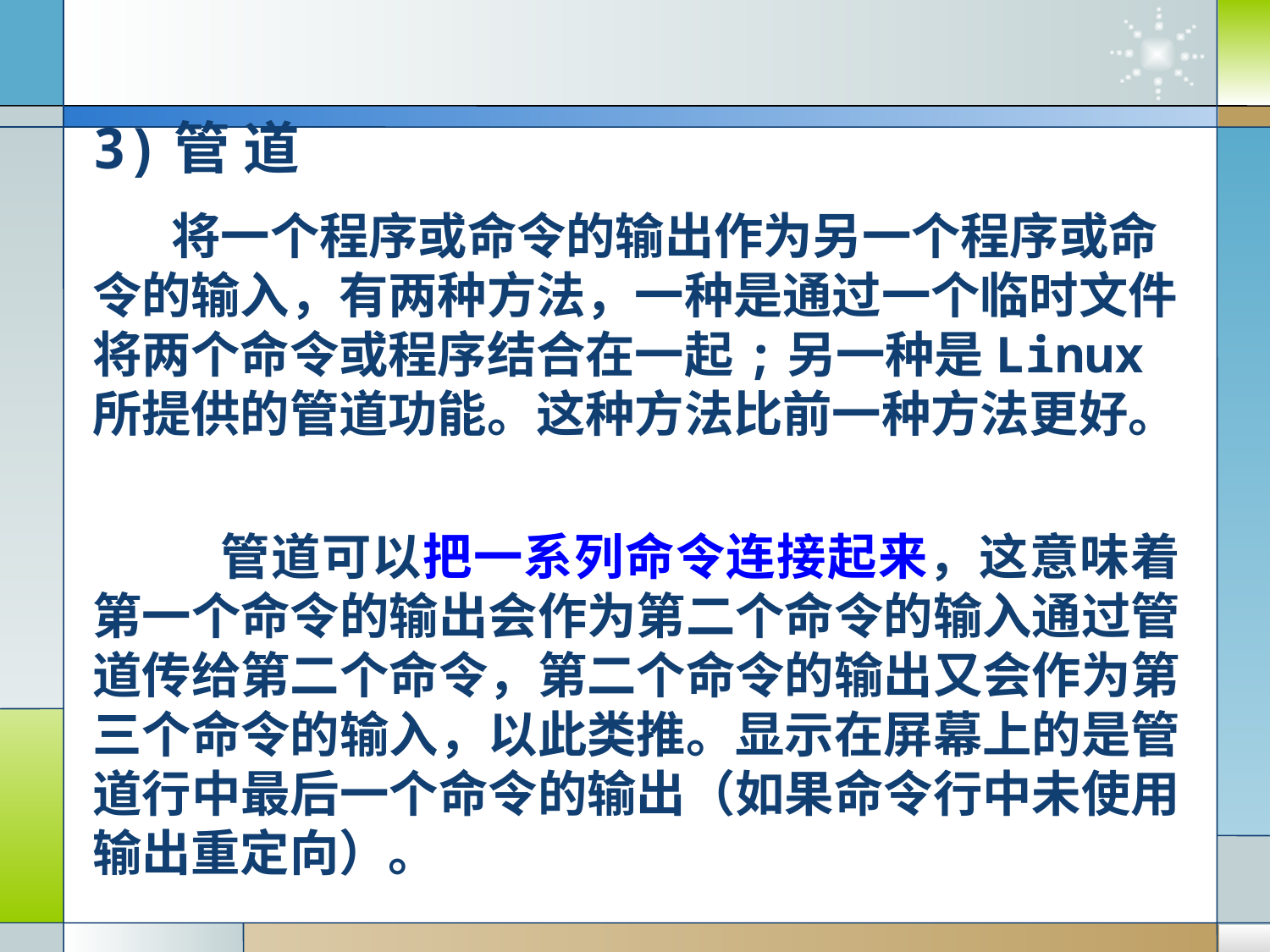

3)管 道
      将一个程序或命令的输出作为另一个程序或命令的输入，有两种方法，一种是通过一个临时文件将两个命令或程序结合在一起;另一种是Linux所提供的管道功能。这种方法比前一种方法更好。
	管道可以把一系列命令连接起来，这意味着第一个命令的输出会作为第二个命令的输入通过管道传给第二个命令，第二个命令的输出又会作为第三个命令的输入，以此类推。显示在屏幕上的是管道行中最后一个命令的输出（如果命令行中未使用输出重定向）。

93